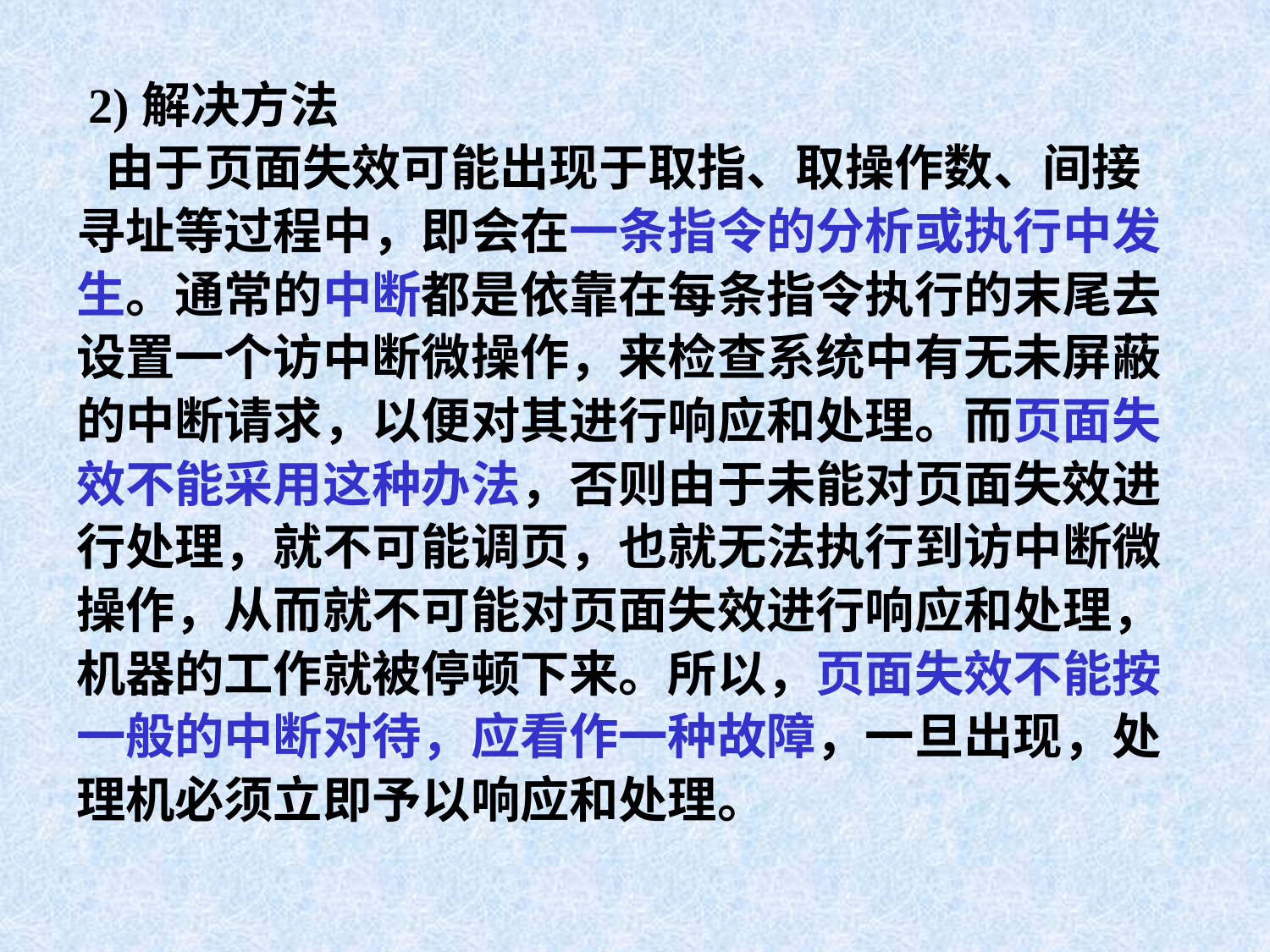

2)解决方法
  由于页面失效可能出现于取指、取操作数、间接
寻址等过程中，即会在一条指令的分析或执行中发
生。通常的中断都是依靠在每条指令执行的末尾去
设置一个访中断微操作，来检查系统中有无未屏蔽
的中断请求，以便对其进行响应和处理。而页面失
效不能采用这种办法，否则由于未能对页面失效进
行处理，就不可能调页，也就无法执行到访中断微
操作，从而就不可能对页面失效进行响应和处理，
机器的工作就被停顿下来。所以，页面失效不能按
一般的中断对待，应看作一种故障，一旦出现，处
理机必须立即予以响应和处理。